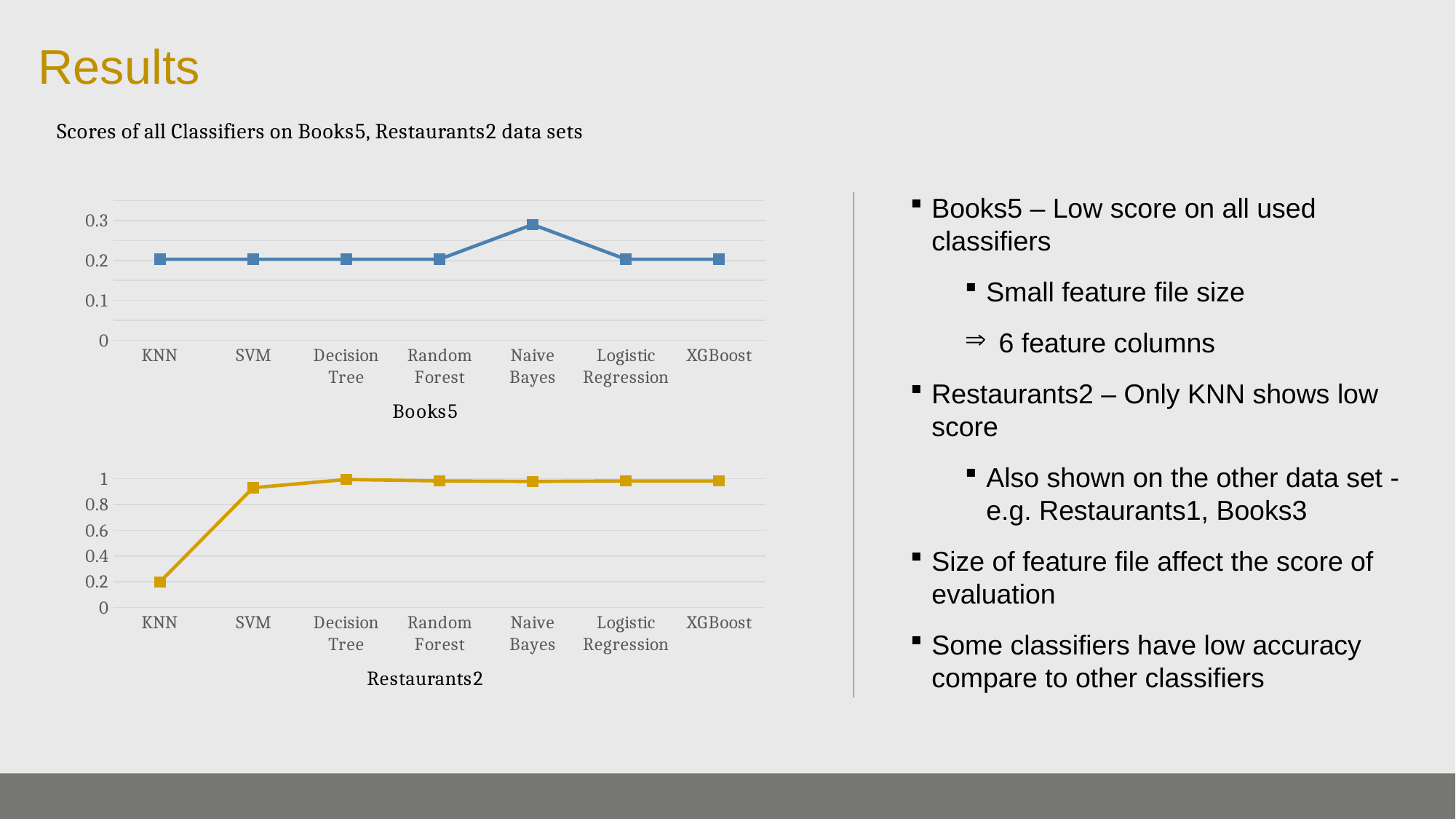

# Results
Scores of all Classifiers on Books5, Restaurants2 data sets
Books5 – Low score on all used classifiers
Small feature file size
6 feature columns
Restaurants2 – Only KNN shows low score
Also shown on the other data set - e.g. Restaurants1, Books3
Size of feature file affect the score of evaluation
Some classifiers have low accuracy compare to other classifiers

### Chart

| Category | F1 |
|---|---|
| KNN | 0.203 |
| SVM | 0.203 |
| Decision Tree | 0.203 |
| Random Forest | 0.203 |
| Naive Bayes | 0.29 |
| Logistic Regression | 0.203 |
| XGBoost | 0.203 |

### Chart

| Category | 계열 3 |
|---|---|
| KNN | 0.199 |
| SVM | 0.93 |
| Decision Tree | 0.994 |
| Random Forest | 0.983 |
| Naive Bayes | 0.979 |
| Logistic Regression | 0.983 |
| XGBoost | 0.983 |